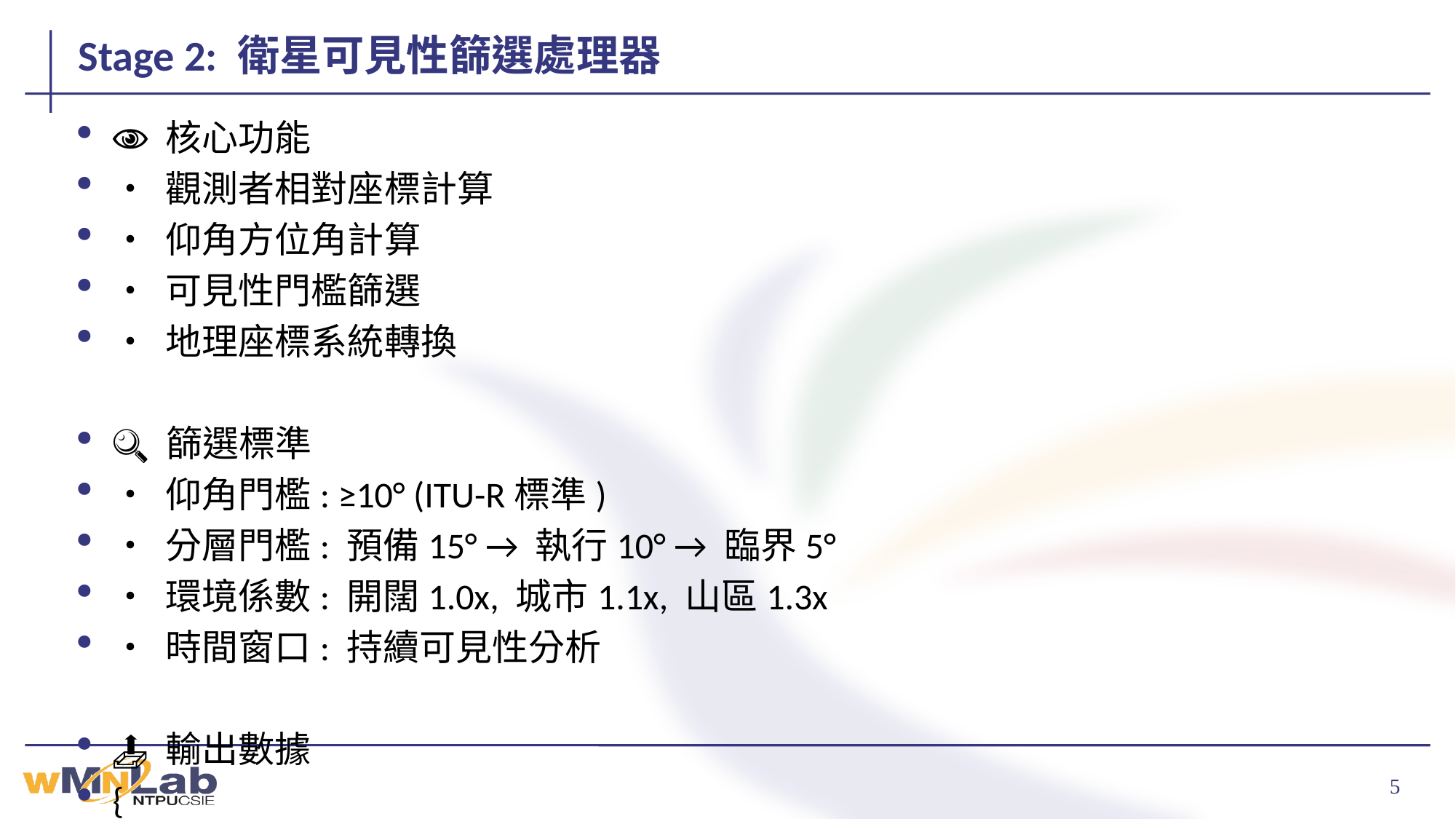

# Stage 2: 衛星可見性篩選處理器
👁️ 核心功能
• 觀測者相對座標計算
• 仰角方位角計算
• 可見性門檻篩選
• 地理座標系統轉換

🔍 篩選標準
• 仰角門檻: ≥10° (ITU-R標準)
• 分層門檻: 預備15° → 執行10° → 臨界5°
• 環境係數: 開闊1.0x, 城市1.1x, 山區1.3x
• 時間窗口: 持續可見性分析

📤 輸出數據
{
  "satellite_id": "25544",
  "elevation": 45.2,
  "azimuth": 180.5,
  "distance": 850.3,
  "is_visible": true
}

🎯 性能指標: 8000→800顆可見衛星篩選